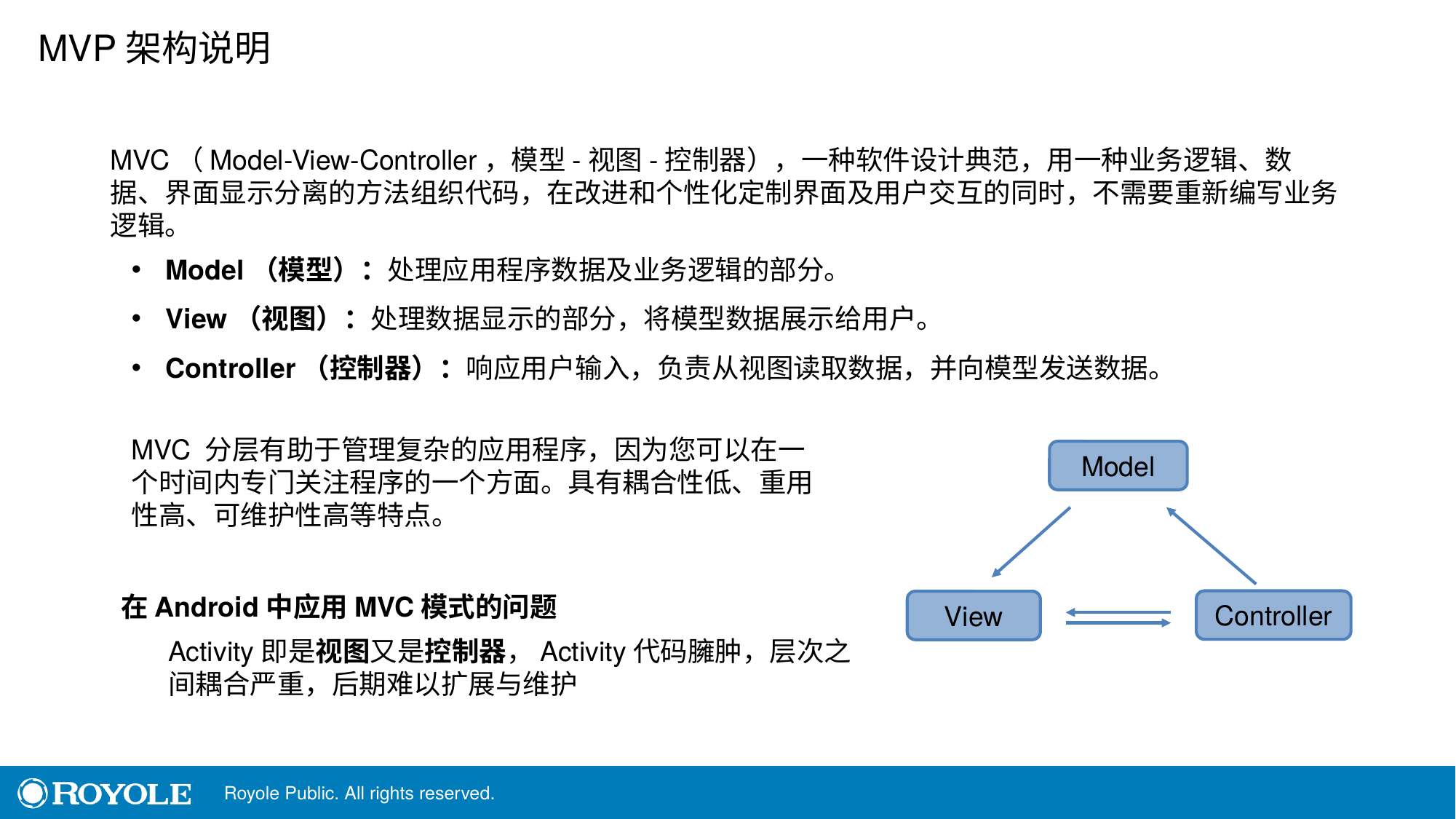

MVP架构说明
MVC（Model-View-Controller，模型-视图-控制器），一种软件设计典范，用一种业务逻辑、数据、界面显示分离的方法组织代码，在改进和个性化定制界面及用户交互的同时，不需要重新编写业务逻辑。
Model（模型）：处理应用程序数据及业务逻辑的部分。
View（视图）：处理数据显示的部分，将模型数据展示给用户。
Controller（控制器）：响应用户输入，负责从视图读取数据，并向模型发送数据。
MVC 分层有助于管理复杂的应用程序，因为您可以在一个时间内专门关注程序的一个方面。具有耦合性低、重用性高、可维护性高等特点。
Model
在Android中应用MVC模式的问题
Controller
View
Activity即是视图又是控制器，Activity代码臃肿，层次之间耦合严重，后期难以扩展与维护